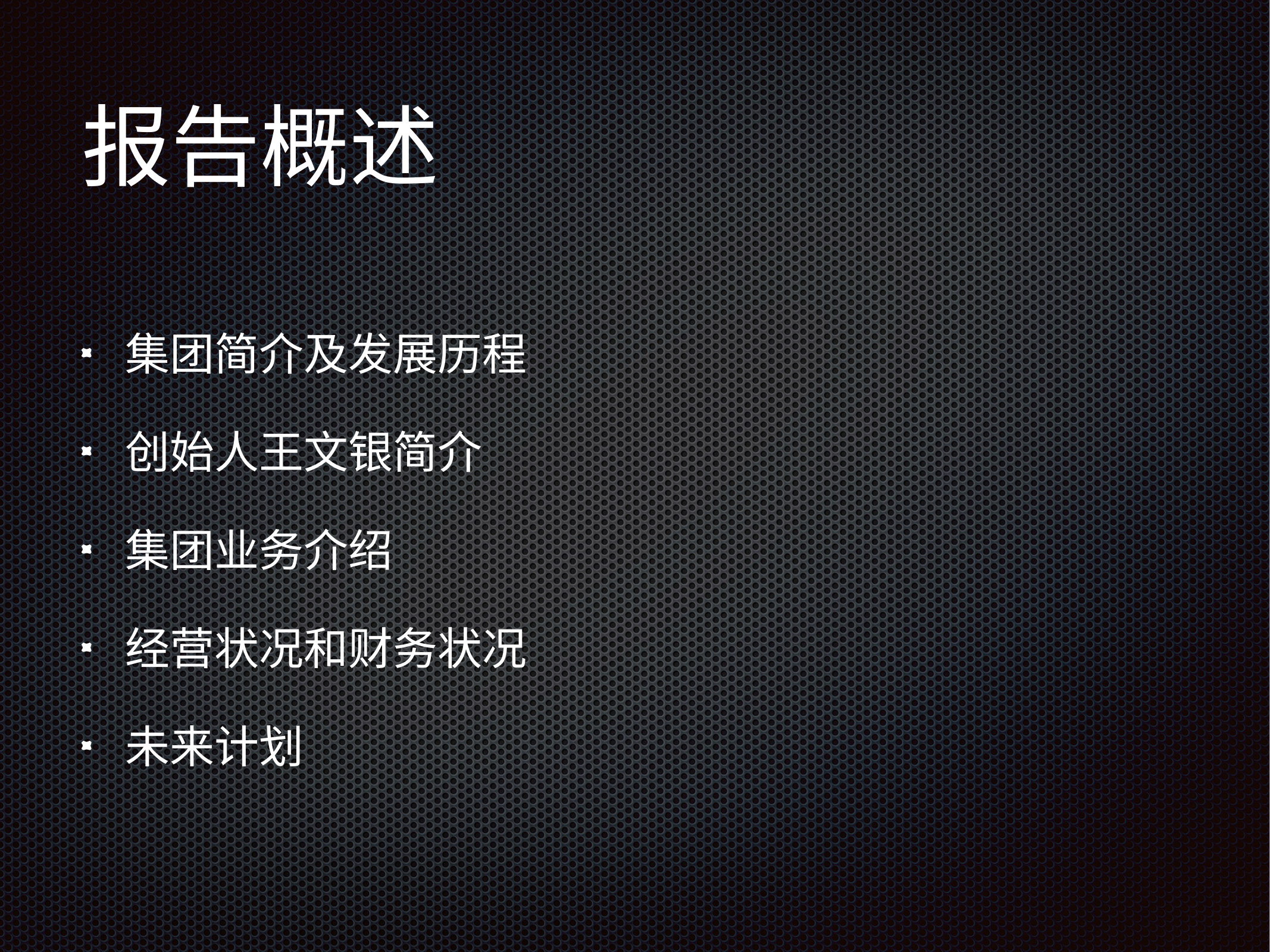

# 报告概述
集团简介及发展历程
创始人王文银简介
集团业务介绍
经营状况和财务状况
未来计划